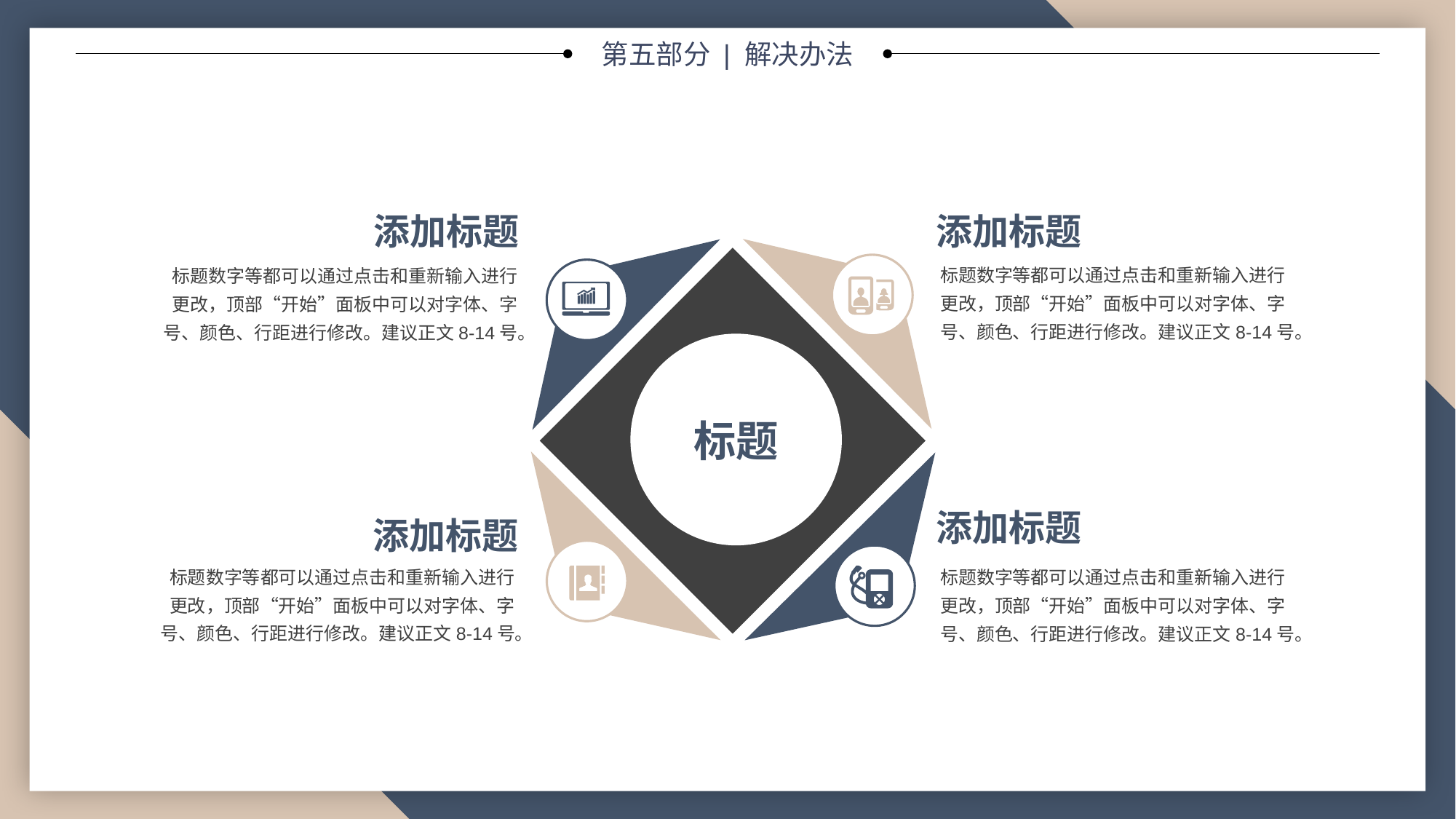

第五部分 | 解决办法
添加标题
添加标题

标题数字等都可以通过点击和重新输入进行更改，顶部“开始”面板中可以对字体、字号、颜色、行距进行修改。建议正文8-14号。
标题数字等都可以通过点击和重新输入进行更改，顶部“开始”面板中可以对字体、字号、颜色、行距进行修改。建议正文8-14号。

标题
添加标题
添加标题

标题数字等都可以通过点击和重新输入进行更改，顶部“开始”面板中可以对字体、字号、颜色、行距进行修改。建议正文8-14号。
标题数字等都可以通过点击和重新输入进行更改，顶部“开始”面板中可以对字体、字号、颜色、行距进行修改。建议正文8-14号。